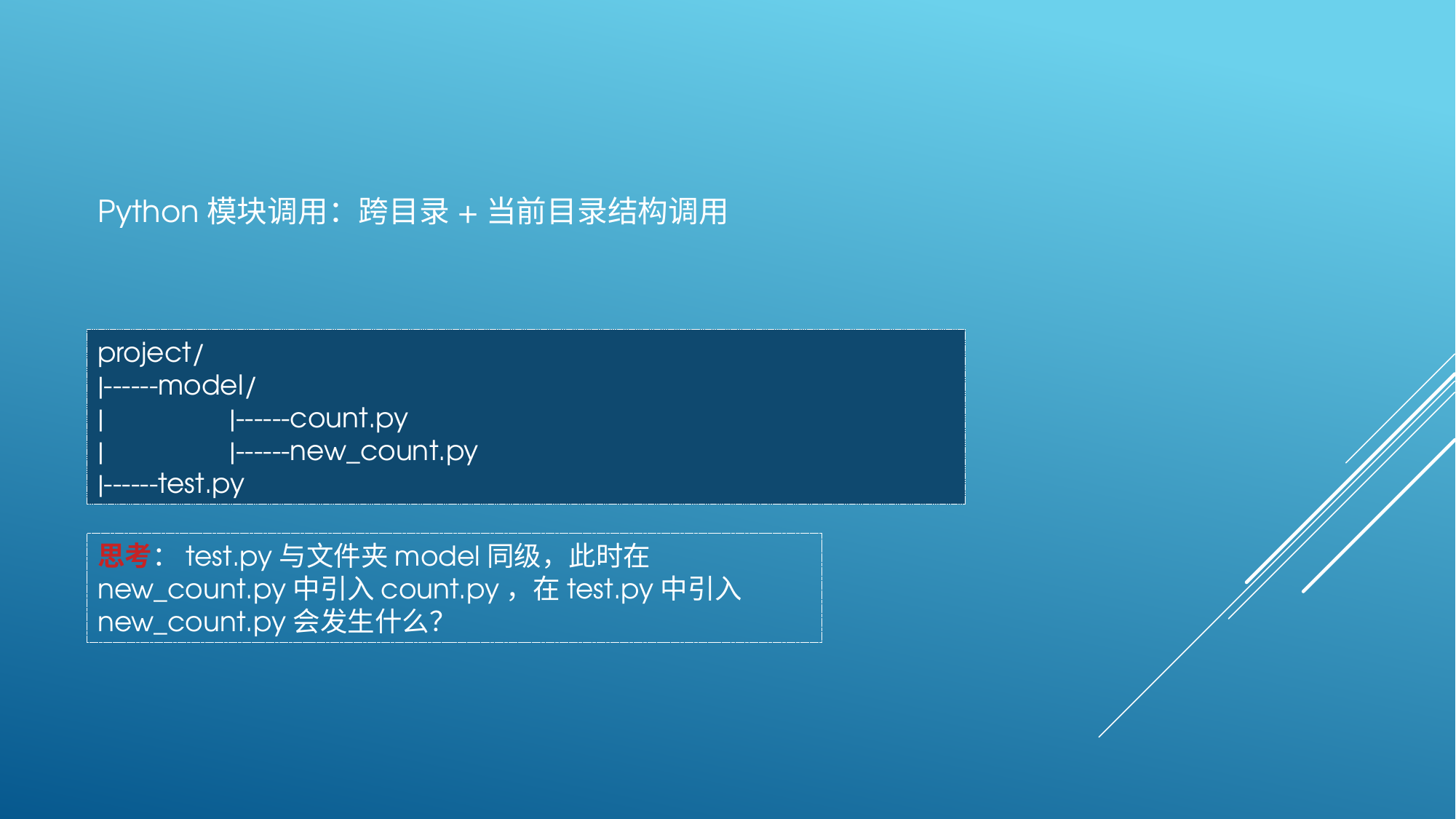

Python模块调用：跨目录+当前目录结构调用
project/
|------model/
|	   |------count.py
|	   |------new_count.py
|------test.py
思考：test.py与文件夹model同级，此时在new_count.py中引入count.py，在test.py中引入new_count.py会发生什么？